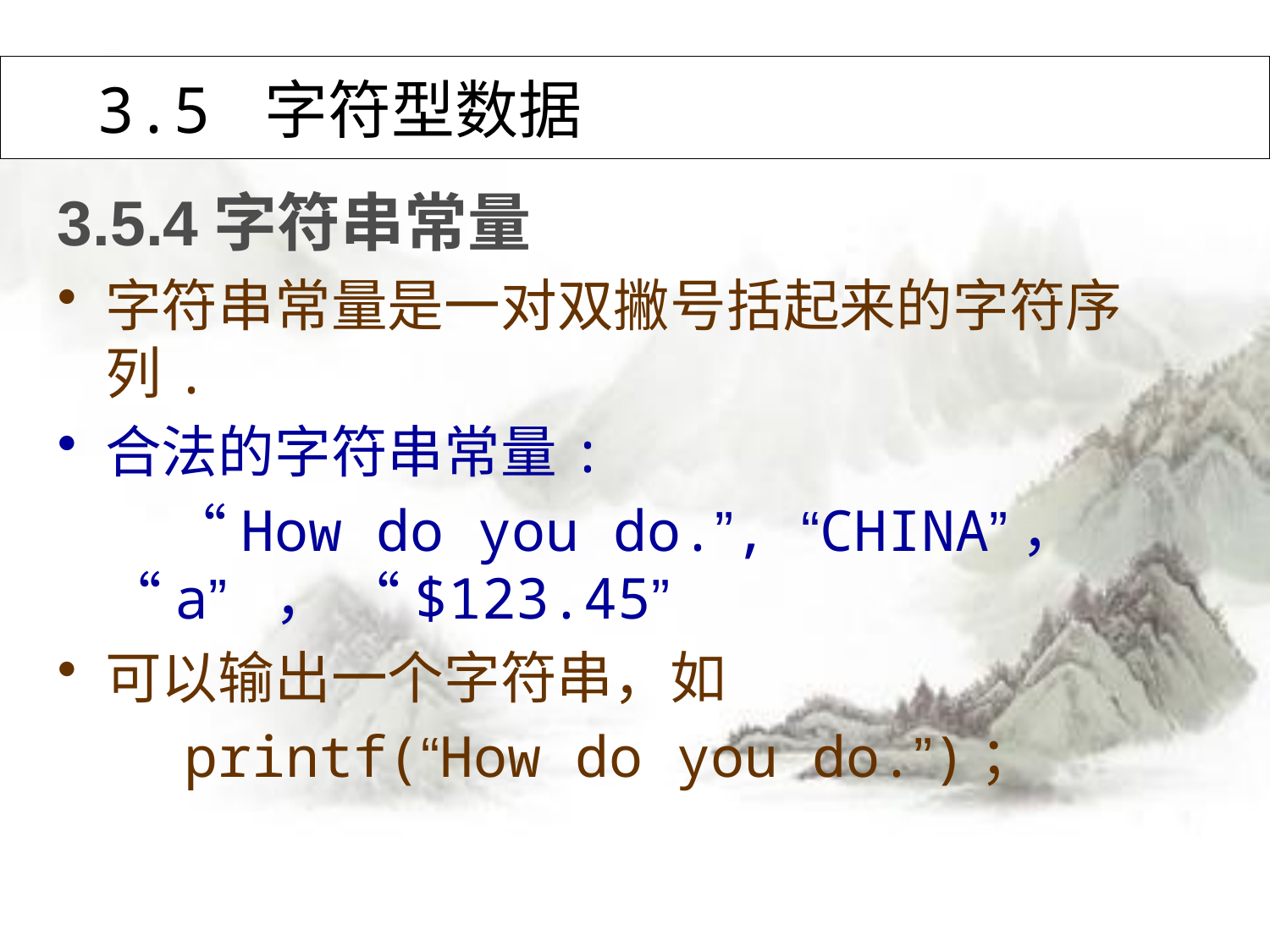

# 3.5 字符型数据
3.5.4字符串常量
字符串常量是一对双撇号括起来的字符序列.
合法的字符串常量:
　　“How do you do.”, “CHINA”， “a” ， “$123.45”
可以输出一个字符串，如
　　printf(“How do you do.”)；